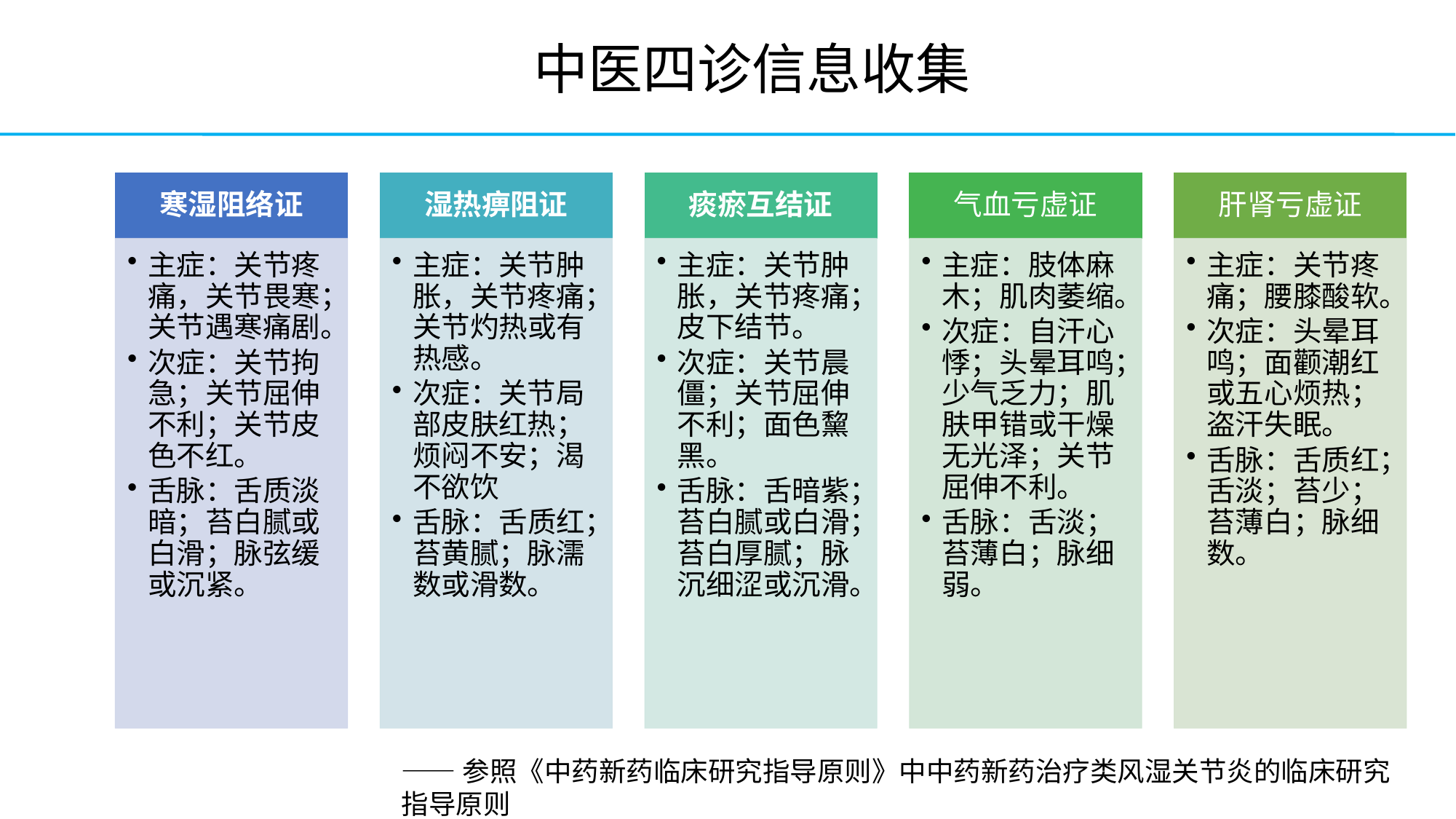

中医四诊信息收集

寒湿阻络证
主症：关节疼痛，关节畏寒；关节遇寒痛剧。
次症：关节拘急；关节屈伸不利；关节皮色不红。
舌脉：舌质淡暗；苔白腻或白滑；脉弦缓或沉紧。
湿热痹阻证
主症：关节肿胀，关节疼痛；关节灼热或有热感。
次症：关节局部皮肤红热；烦闷不安；渴不欲饮
舌脉：舌质红；苔黄腻；脉濡数或滑数。
痰瘀互结证
主症：关节肿胀，关节疼痛；皮下结节。
次症：关节晨僵；关节屈伸不利；面色黧黑。
舌脉：舌暗紫；苔白腻或白滑；苔白厚腻；脉沉细涩或沉滑。
气血亏虚证
主症：肢体麻木；肌肉萎缩。
次症：自汗心悸；头晕耳鸣；少气乏力；肌肤甲错或干燥无光泽；关节屈伸不利。
舌脉：舌淡；苔薄白；脉细弱。
肝肾亏虚证
主症：关节疼痛；腰膝酸软。
次症：头晕耳鸣；面颧潮红或五心烦热；盗汗失眠。
舌脉：舌质红；舌淡；苔少；苔薄白；脉细数。
——参照《中药新药临床研究指导原则》中中药新药治疗类风湿关节炎的临床研究指导原则